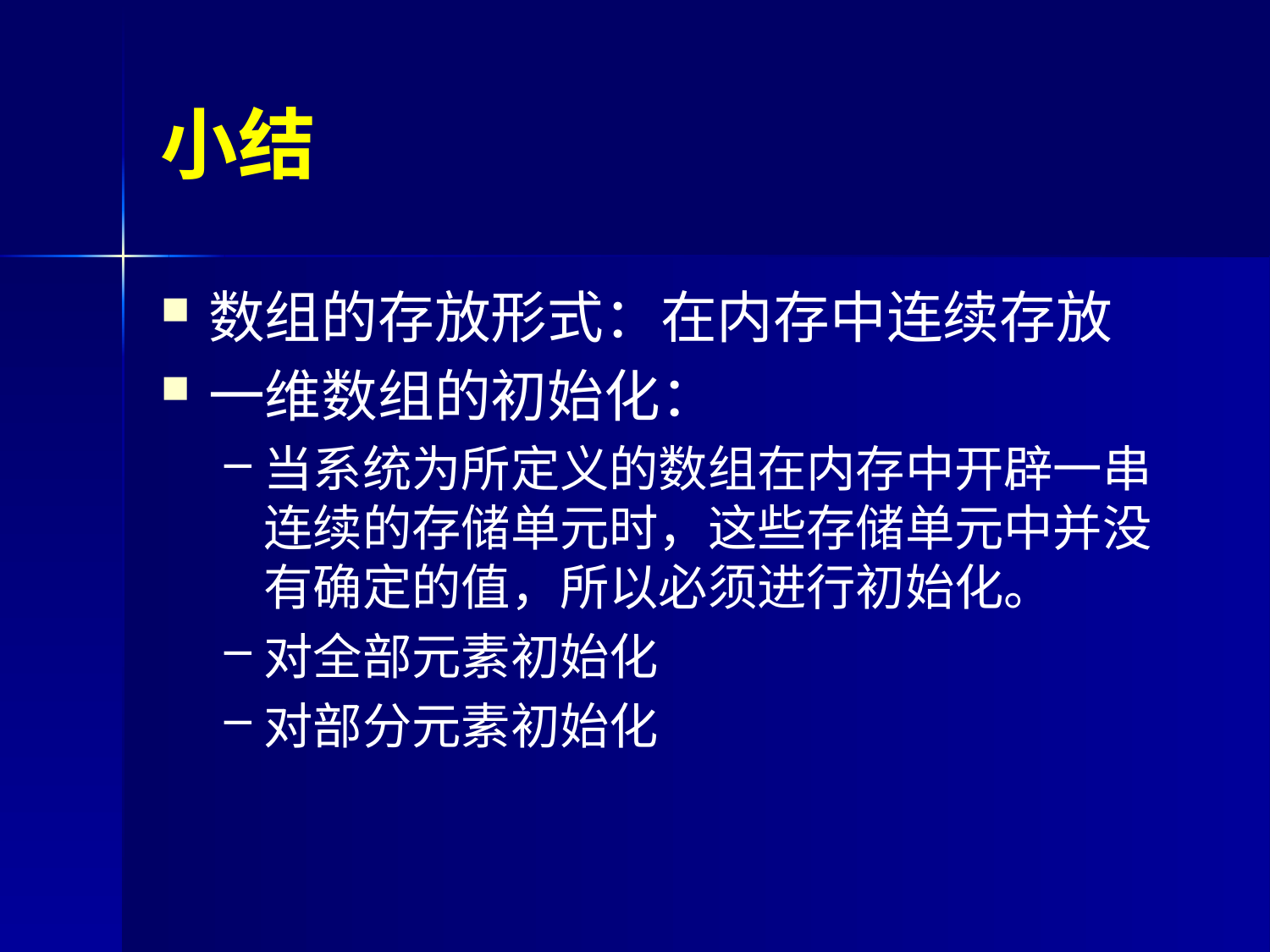

# 小结
数组的存放形式：在内存中连续存放
一维数组的初始化：
当系统为所定义的数组在内存中开辟一串连续的存储单元时，这些存储单元中并没有确定的值，所以必须进行初始化。
对全部元素初始化
对部分元素初始化